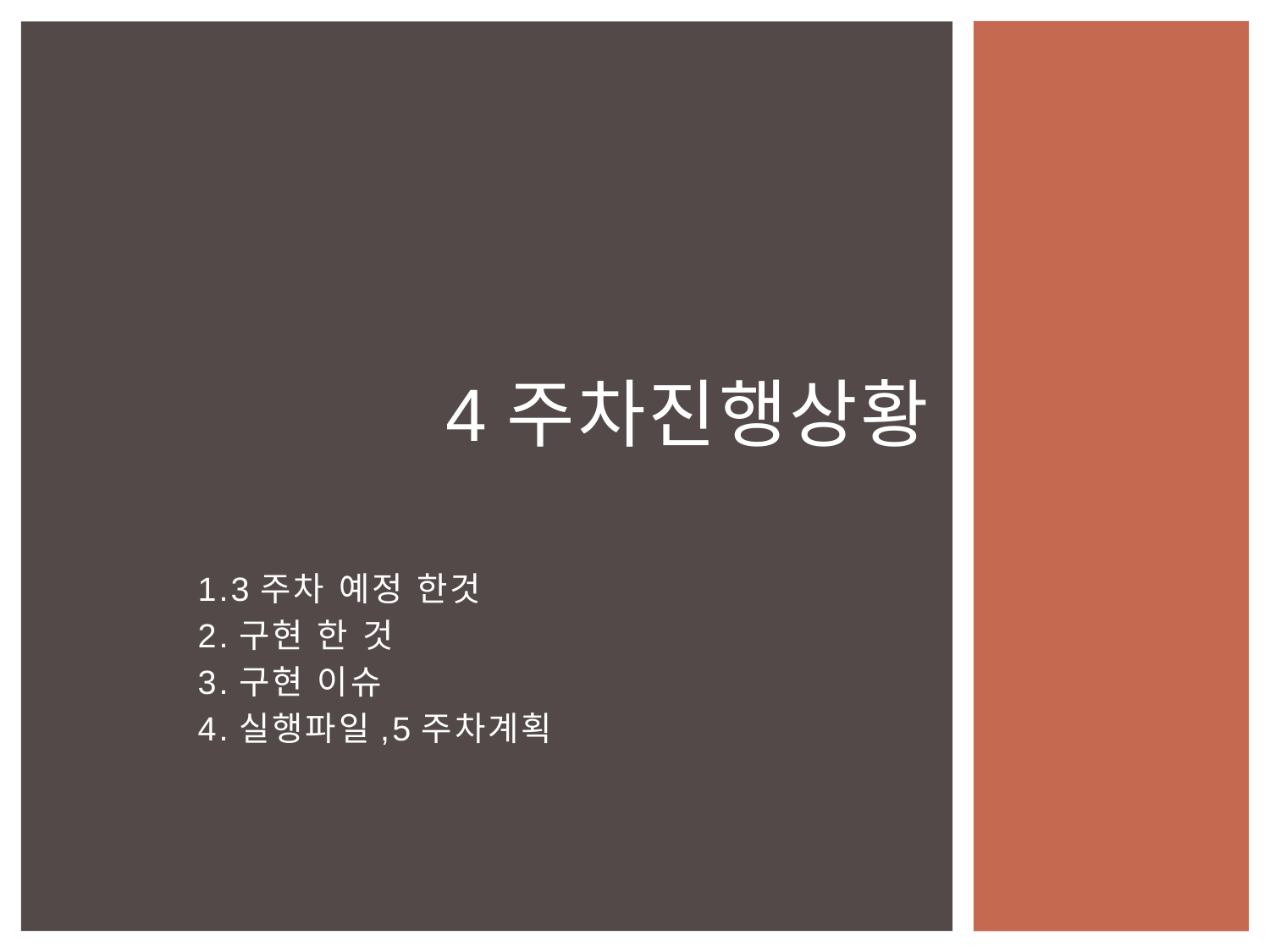

# 4주차진행상황
1.3주차 예정 한것
2.구현 한 것
3.구현 이슈
4.실행파일,5주차계획